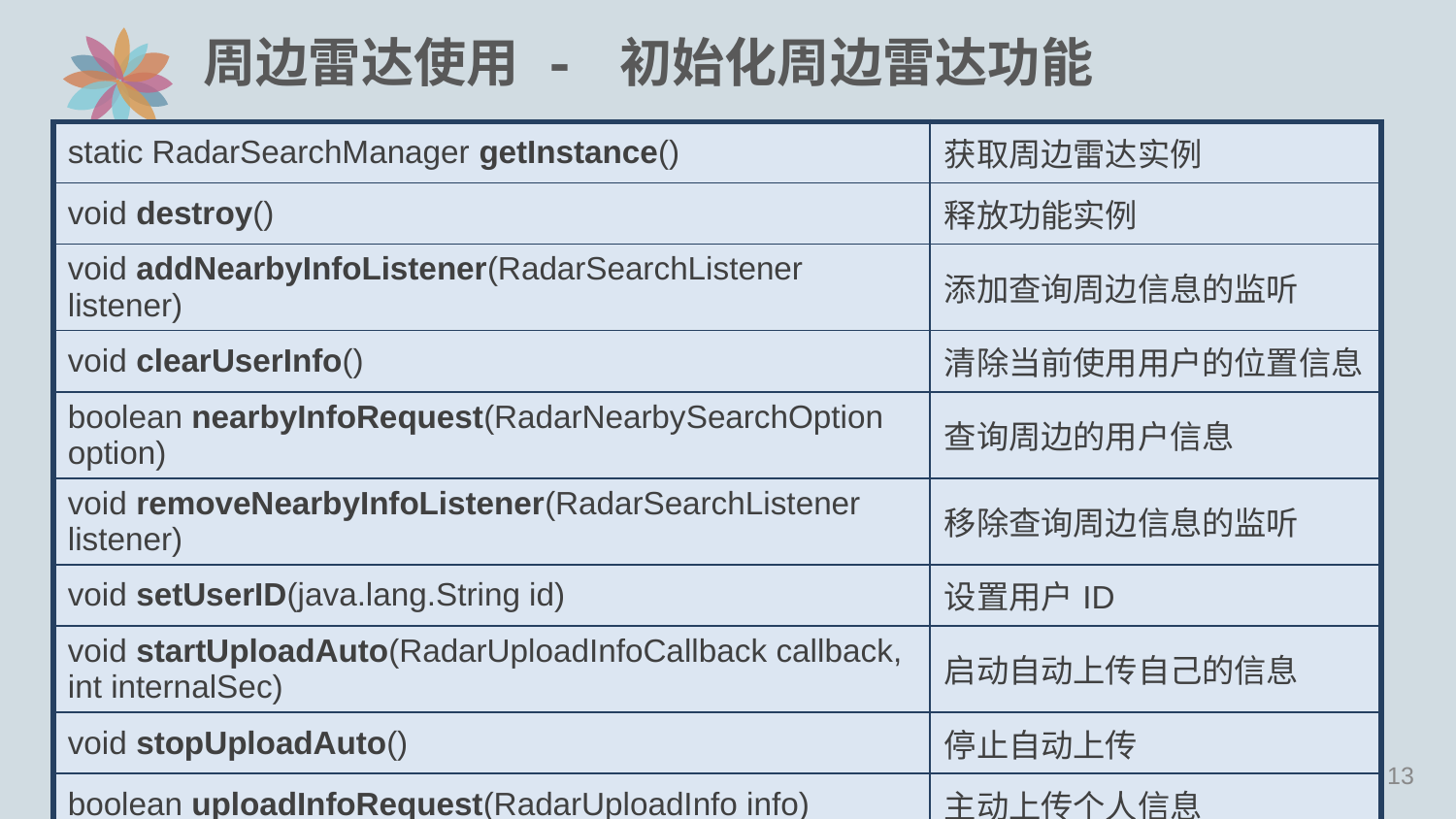

# 周边雷达使用 - 初始化周边雷达功能
| static RadarSearchManager getInstance() | 获取周边雷达实例 |
| --- | --- |
| void destroy() | 释放功能实例 |
| void addNearbyInfoListener(RadarSearchListener listener) | 添加查询周边信息的监听 |
| void clearUserInfo() | 清除当前使用用户的位置信息 |
| boolean nearbyInfoRequest(RadarNearbySearchOption option) | 查询周边的用户信息 |
| void removeNearbyInfoListener(RadarSearchListener listener) | 移除查询周边信息的监听 |
| void setUserID(java.lang.String id) | 设置用户ID |
| void startUploadAuto(RadarUploadInfoCallback callback, int internalSec) | 启动自动上传自己的信息 |
| void stopUploadAuto() | 停止自动上传 |
| boolean uploadInfoRequest(RadarUploadInfo info) | 主动上传个人信息 |
13